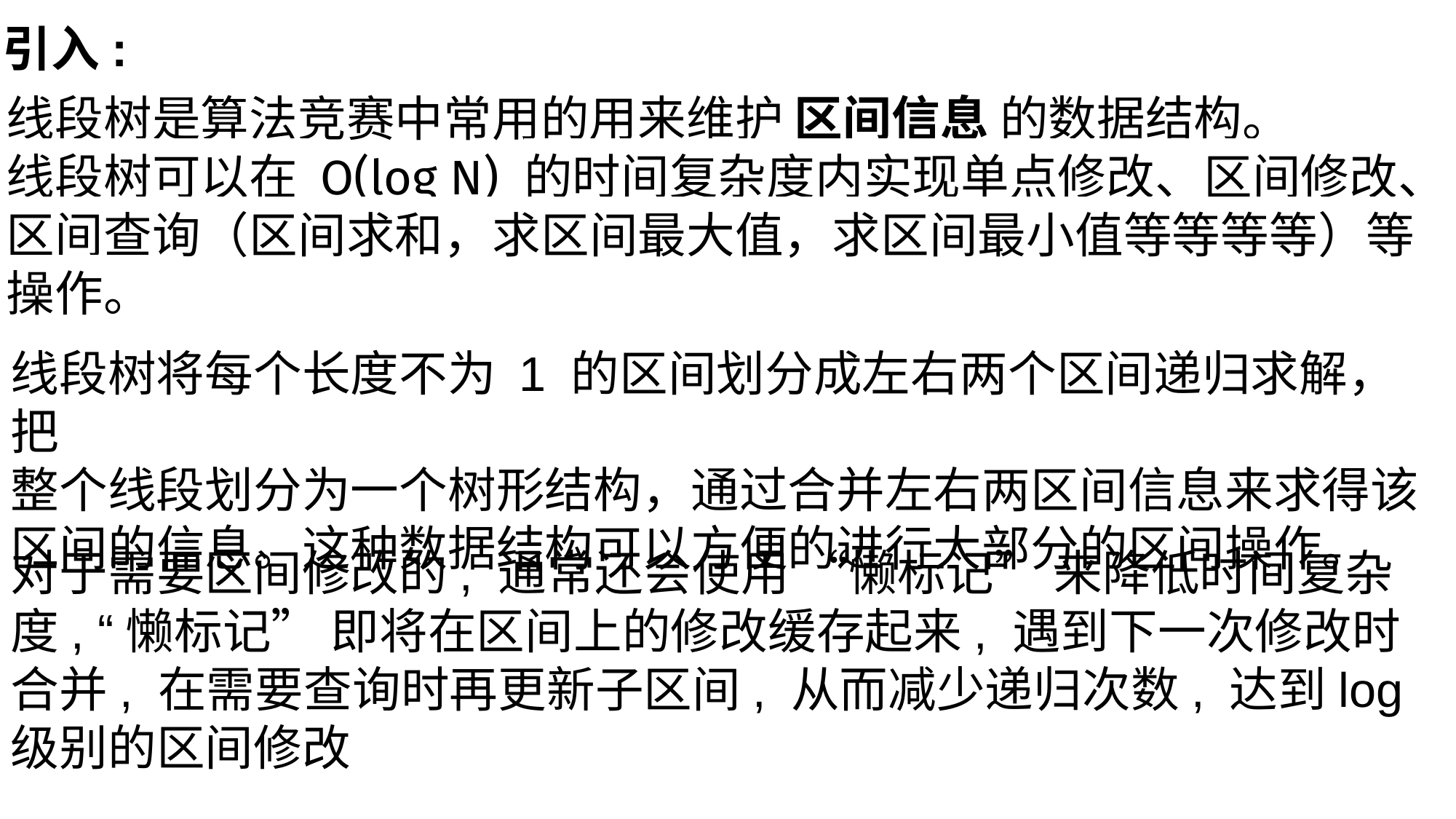

引入:
线段树是算法竞赛中常用的用来维护 区间信息 的数据结构。
线段树可以在 O(log N) 的时间复杂度内实现单点修改、区间修改、
区间查询（区间求和，求区间最大值，求区间最小值等等等等）等
操作。
线段树将每个长度不为 1 的区间划分成左右两个区间递归求解，把
整个线段划分为一个树形结构，通过合并左右两区间信息来求得该
区间的信息。这种数据结构可以方便的进行大部分的区间操作。

对于需要区间修改的, 通常还会使用 “懒标记” 来降低时间复杂度, “懒标记” 即将在区间上的修改缓存起来, 遇到下一次修改时合并, 在需要查询时再更新子区间, 从而减少递归次数, 达到log级别的区间修改